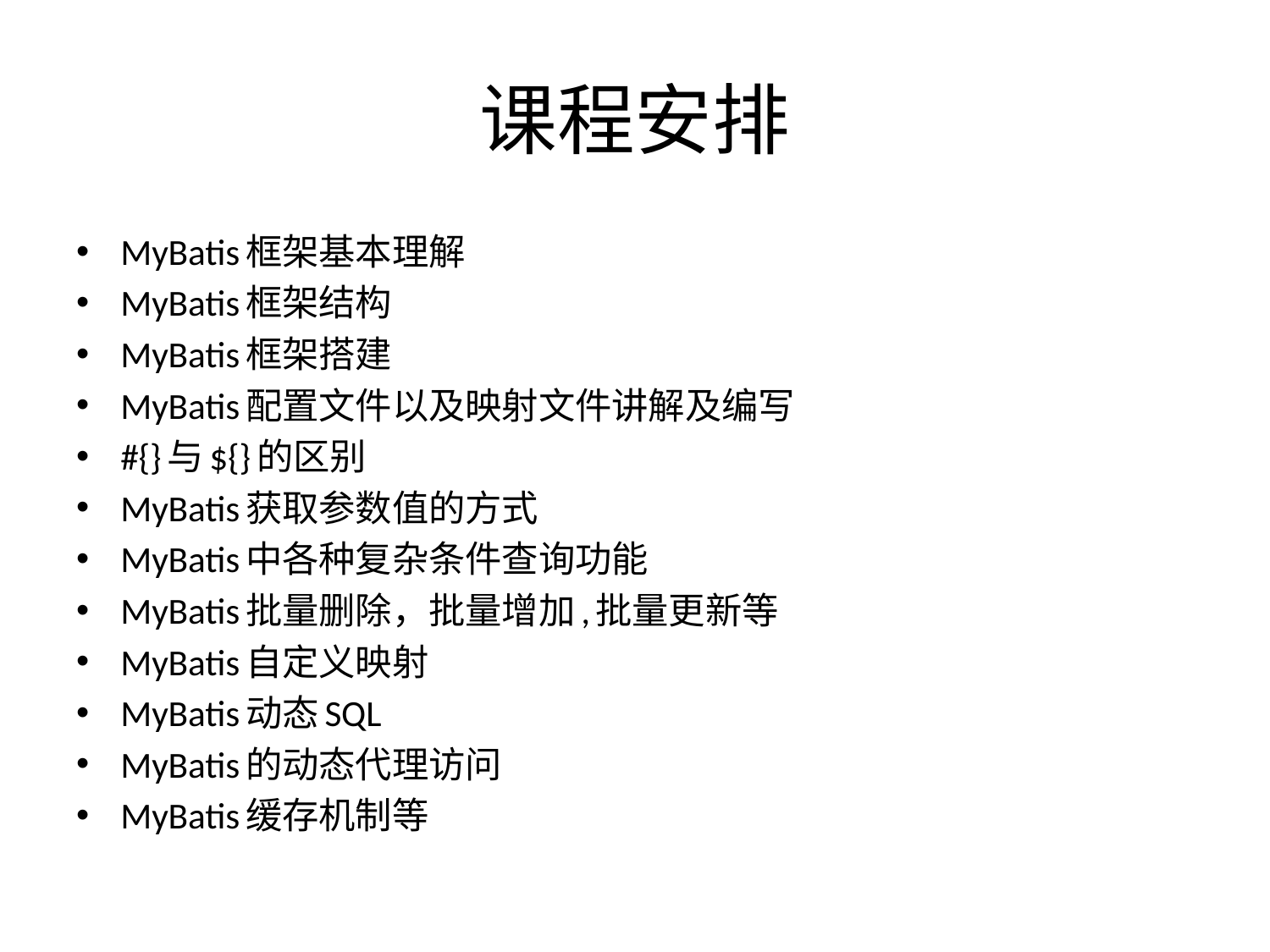

# 课程安排
MyBatis框架基本理解
MyBatis框架结构
MyBatis框架搭建
MyBatis配置文件以及映射文件讲解及编写
#{}与${}的区别
MyBatis获取参数值的方式
MyBatis中各种复杂条件查询功能
MyBatis批量删除，批量增加,批量更新等
MyBatis自定义映射
MyBatis动态SQL
MyBatis的动态代理访问
MyBatis缓存机制等